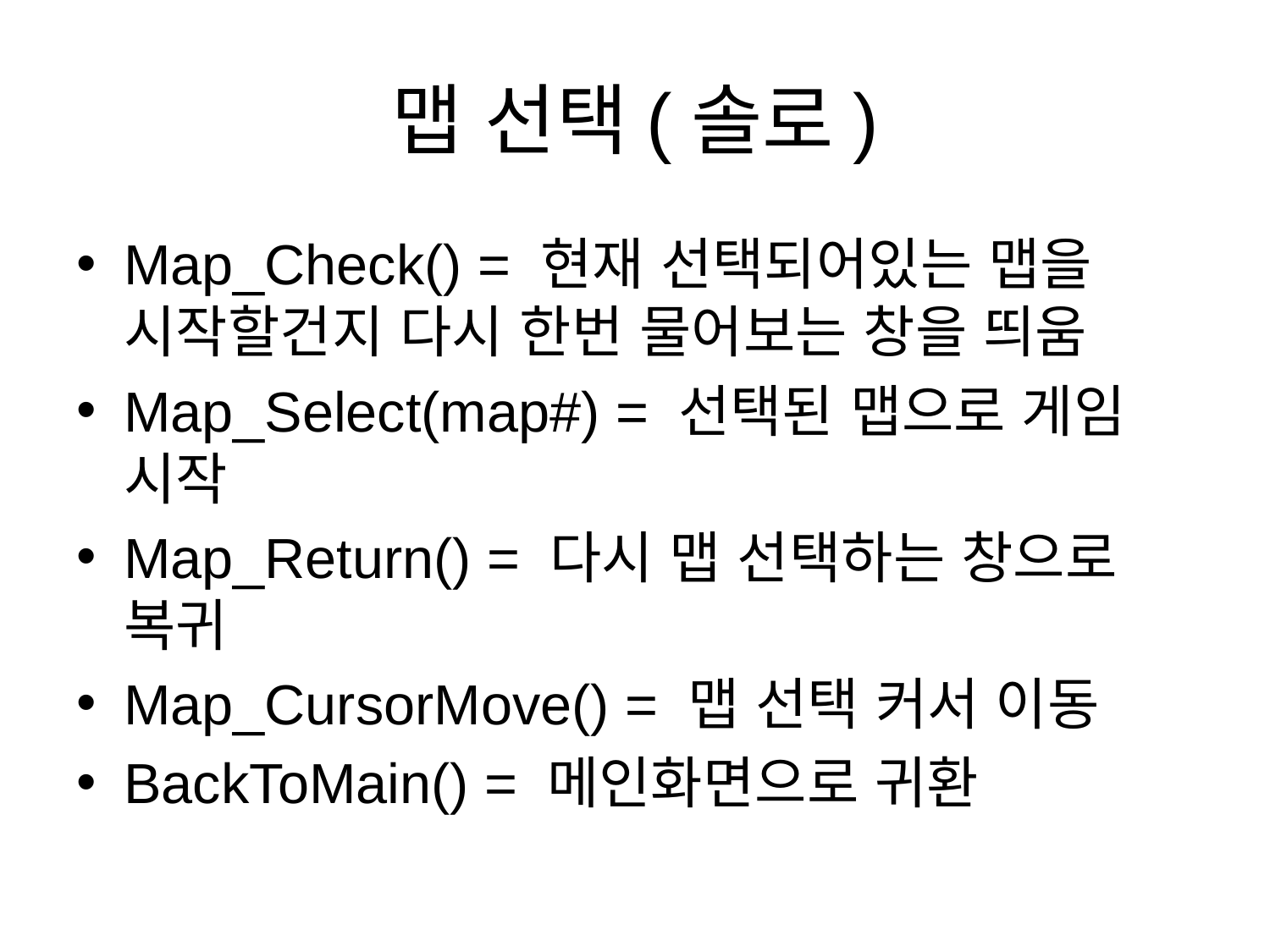

# 맵 선택(솔로)
Map_Check() = 현재 선택되어있는 맵을 시작할건지 다시 한번 물어보는 창을 띄움
Map_Select(map#) = 선택된 맵으로 게임 시작
Map_Return() = 다시 맵 선택하는 창으로 복귀
Map_CursorMove() = 맵 선택 커서 이동
BackToMain() = 메인화면으로 귀환